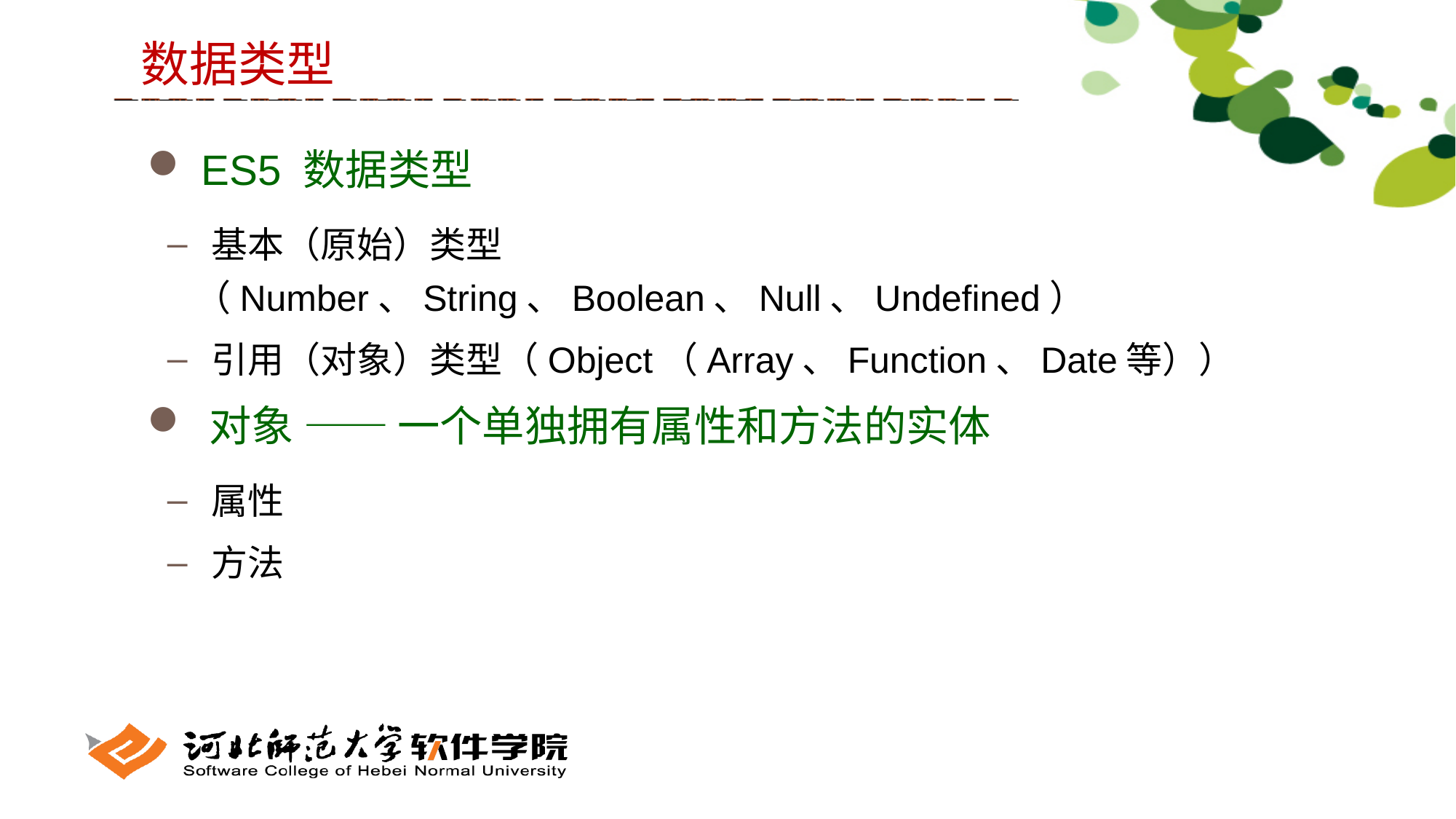

数据类型
 ES5 数据类型
 基本（原始）类型（Number、String、Boolean、Null、Undefined）
 引用（对象）类型（Object（Array、Function、Date等））
 对象 —— 一个单独拥有属性和方法的实体
 属性
 方法